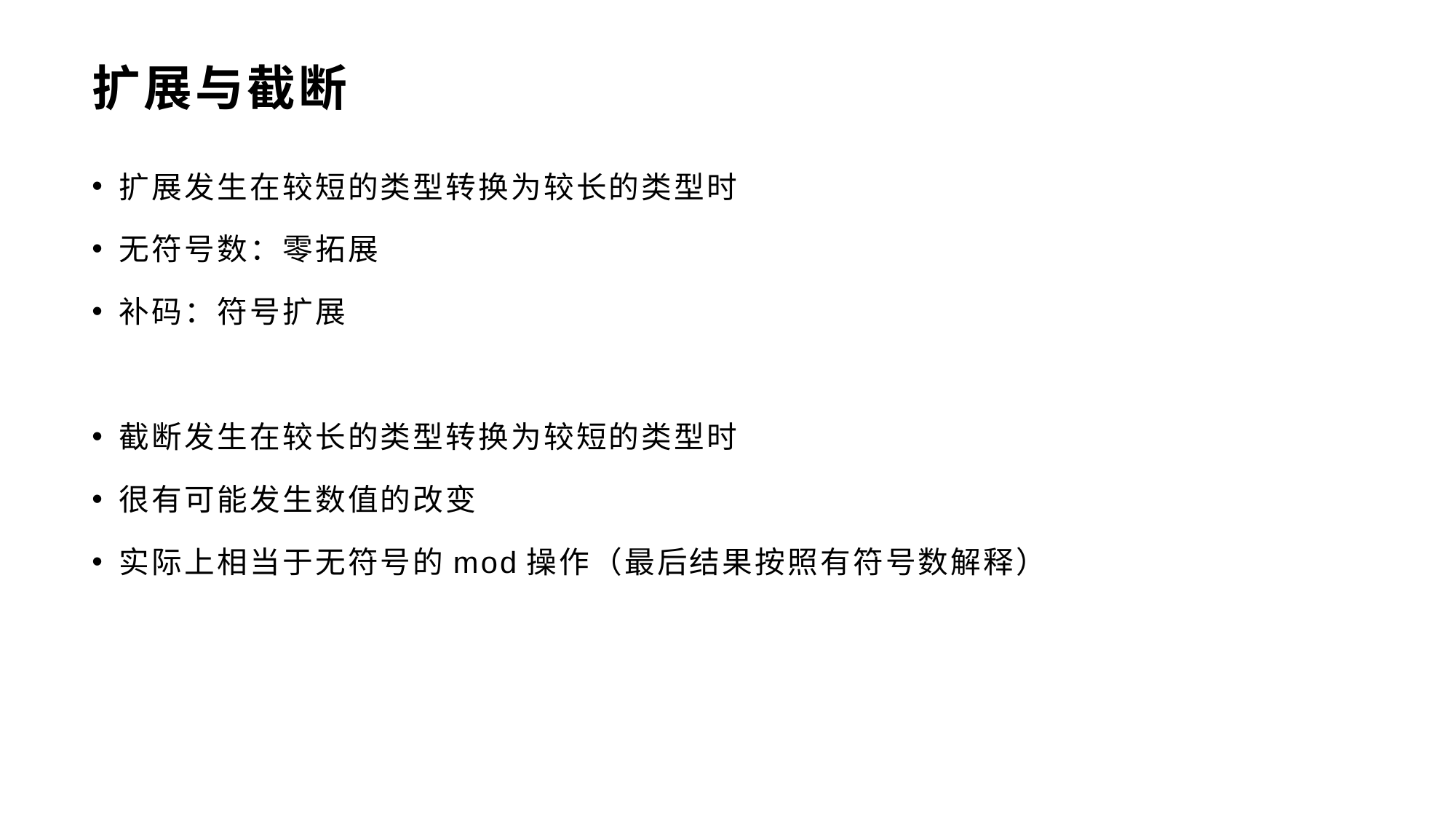

# 扩展与截断
扩展发生在较短的类型转换为较长的类型时
无符号数：零拓展
补码：符号扩展

截断发生在较长的类型转换为较短的类型时
很有可能发生数值的改变
实际上相当于无符号的mod操作（最后结果按照有符号数解释）